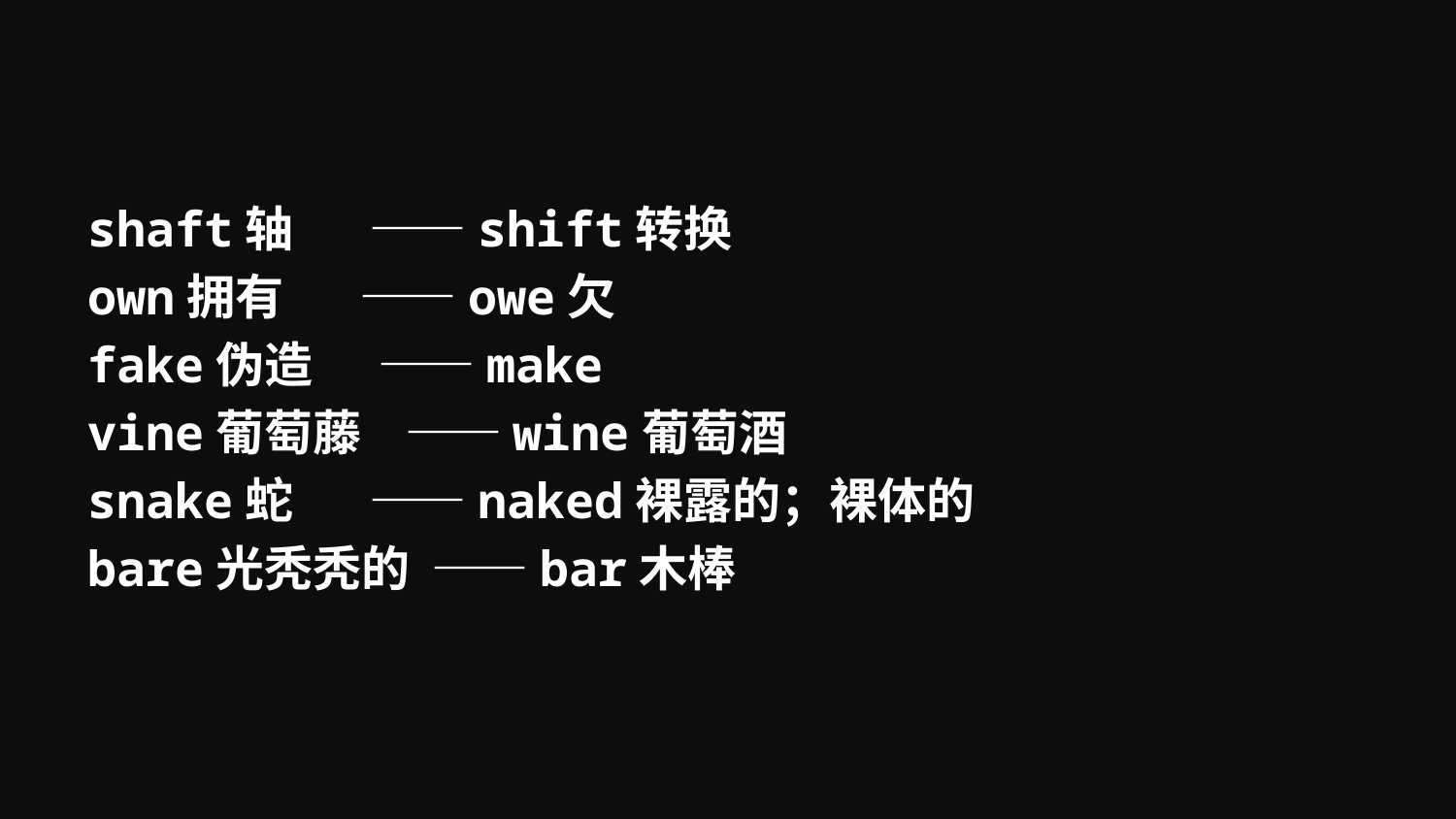

#
shaft轴       ——shift转换
own拥有       ——owe欠
fake伪造      ——make
vine葡萄藤    ——wine葡萄酒
snake蛇       ——naked裸露的；裸体的
bare光秃秃的  ——bar木棒